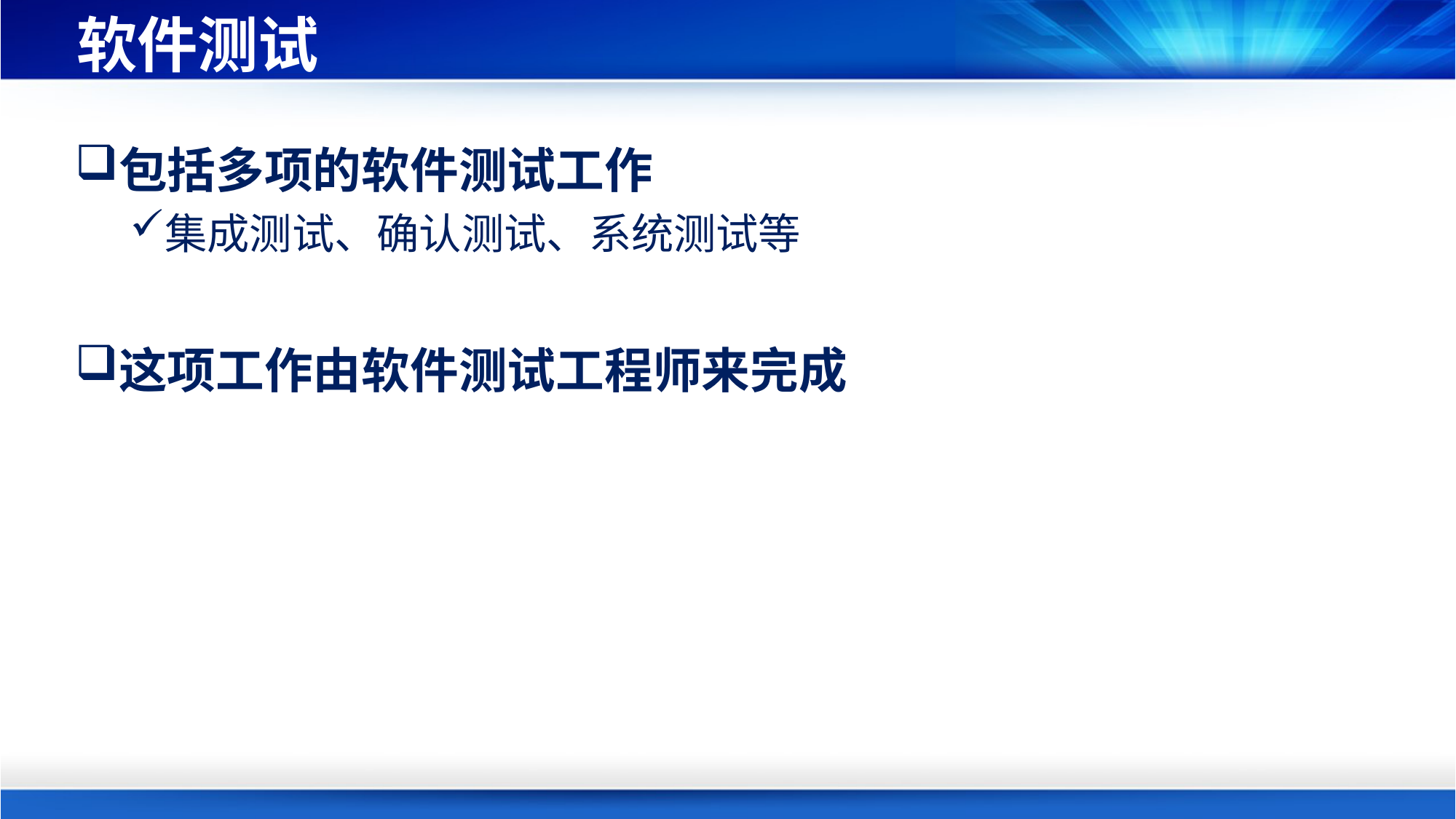

# 软件测试
包括多项的软件测试工作
集成测试、确认测试、系统测试等

这项工作由软件测试工程师来完成